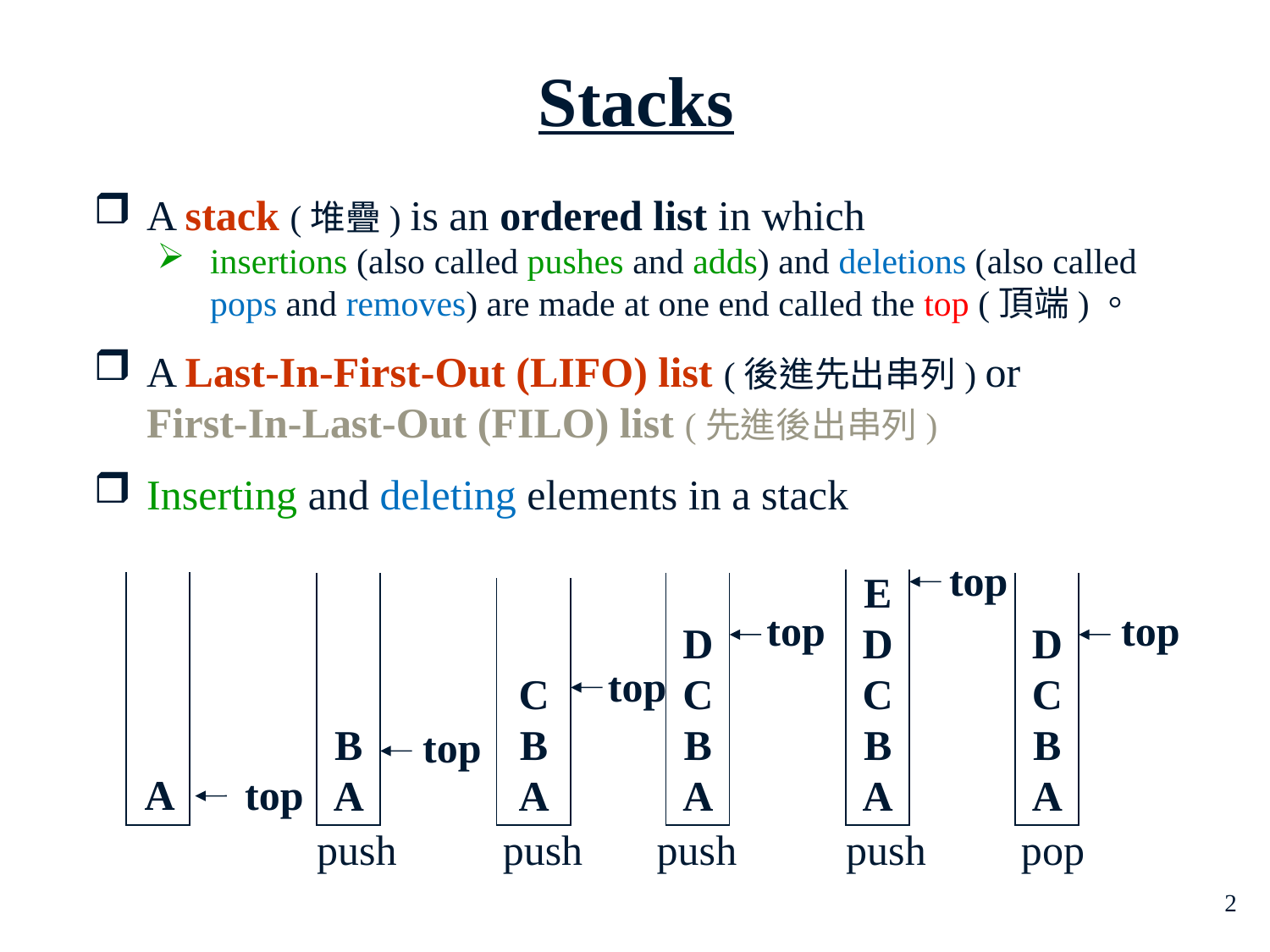

Stacks
A stack (堆疊) is an ordered list in which
insertions (also called pushes and adds) and deletions (also called pops and removes) are made at one end called the top (頂端)。
A Last-In-First-Out (LIFO) list (後進先出串列) or
First-In-Last-Out (FILO) list (先進後出串列)
Inserting and deleting elements in a stack

top

B
A

C
B
A

D
C
B
A

E
D
C
B
A

D
C
B
A

top
top

top

top

top
A

	    push          push       push	      push         pop
2